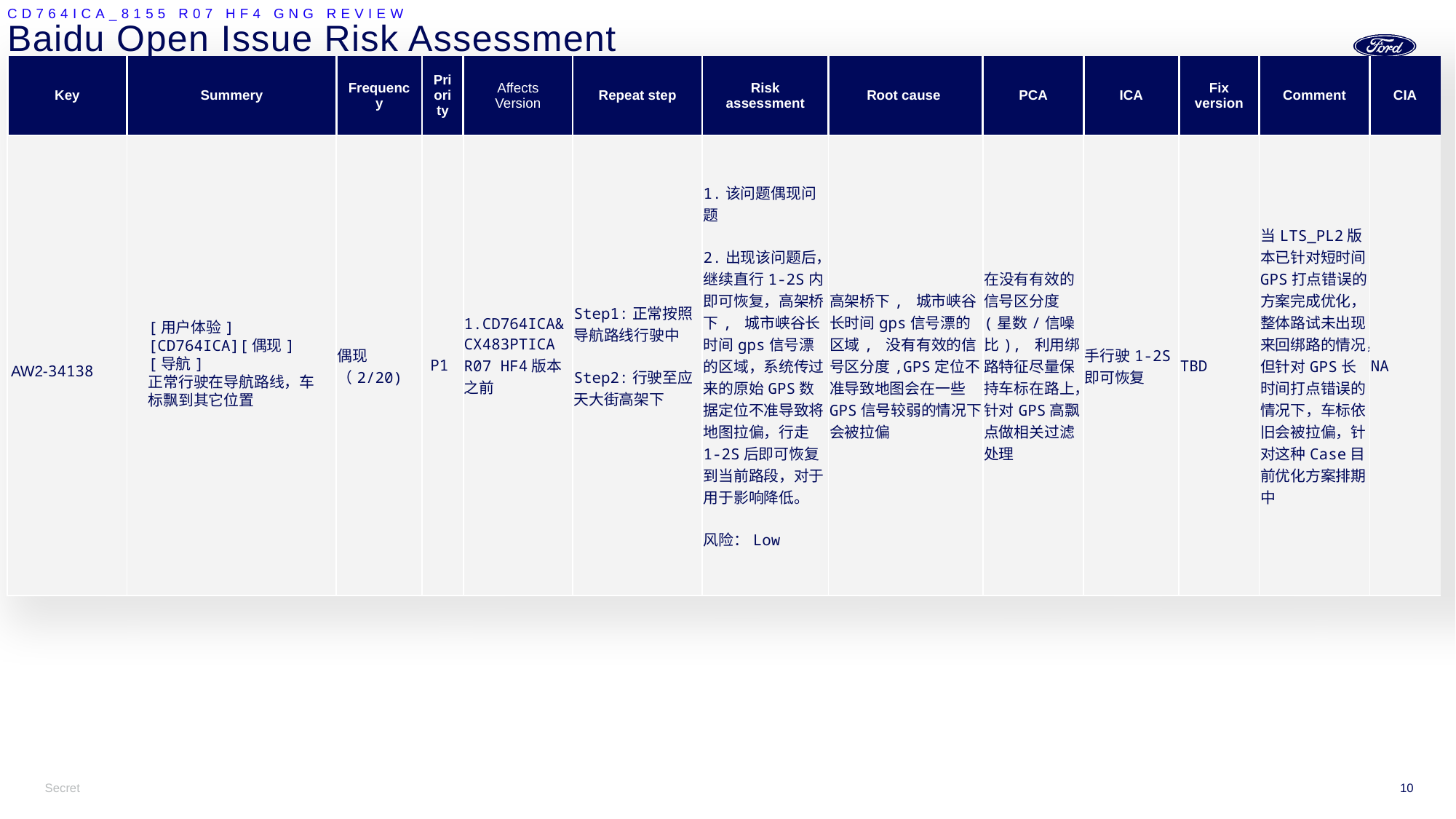

CD764ICA_8155 R07 HF4 GNG Review
# Baidu Open Issue Risk Assessment
| Key | Summery | Frequency | Priority | Affects Version | Repeat step | Risk assessment | Root cause | PCA | ICA | Fix version | Comment | CIA |
| --- | --- | --- | --- | --- | --- | --- | --- | --- | --- | --- | --- | --- |
|  |  | 偶现（2/20) | P1 | 1.CD764ICA&CX483PTICA R07 HF4版本之前 | Step1:正常按照导航路线行驶中 Step2:行驶至应天大街高架下 | 1.该问题偶现问题 2.出现该问题后，继续直行1-2S内即可恢复，高架桥下, 城市峡谷长时间gps信号漂的区域，系统传过来的原始GPS数据定位不准导致将地图拉偏，行走1-2S后即可恢复到当前路段，对于用于影响降低。 风险：Low | 高架桥下, 城市峡谷长时间gps信号漂的区域, 没有有效的信号区分度,GPS定位不准导致地图会在一些GPS信号较弱的情况下会被拉偏 | 在没有有效的信号区分度(星数/信噪比), 利用绑路特征尽量保持车标在路上，针对GPS高飘点做相关过滤处理 | 手行驶1-2S即可恢复 | TBD | 当LTS\_PL2版本已针对短时间GPS打点错误的方案完成优化，整体路试未出现来回绑路的情况，但针对GPS长时间打点错误的情况下，车标依旧会被拉偏，针对这种Case目前优化方案排期中 | NA |
[用户体验][CD764ICA][偶现][导航]
正常行驶在导航路线，车标飘到其它位置
AW2-34138
10
10